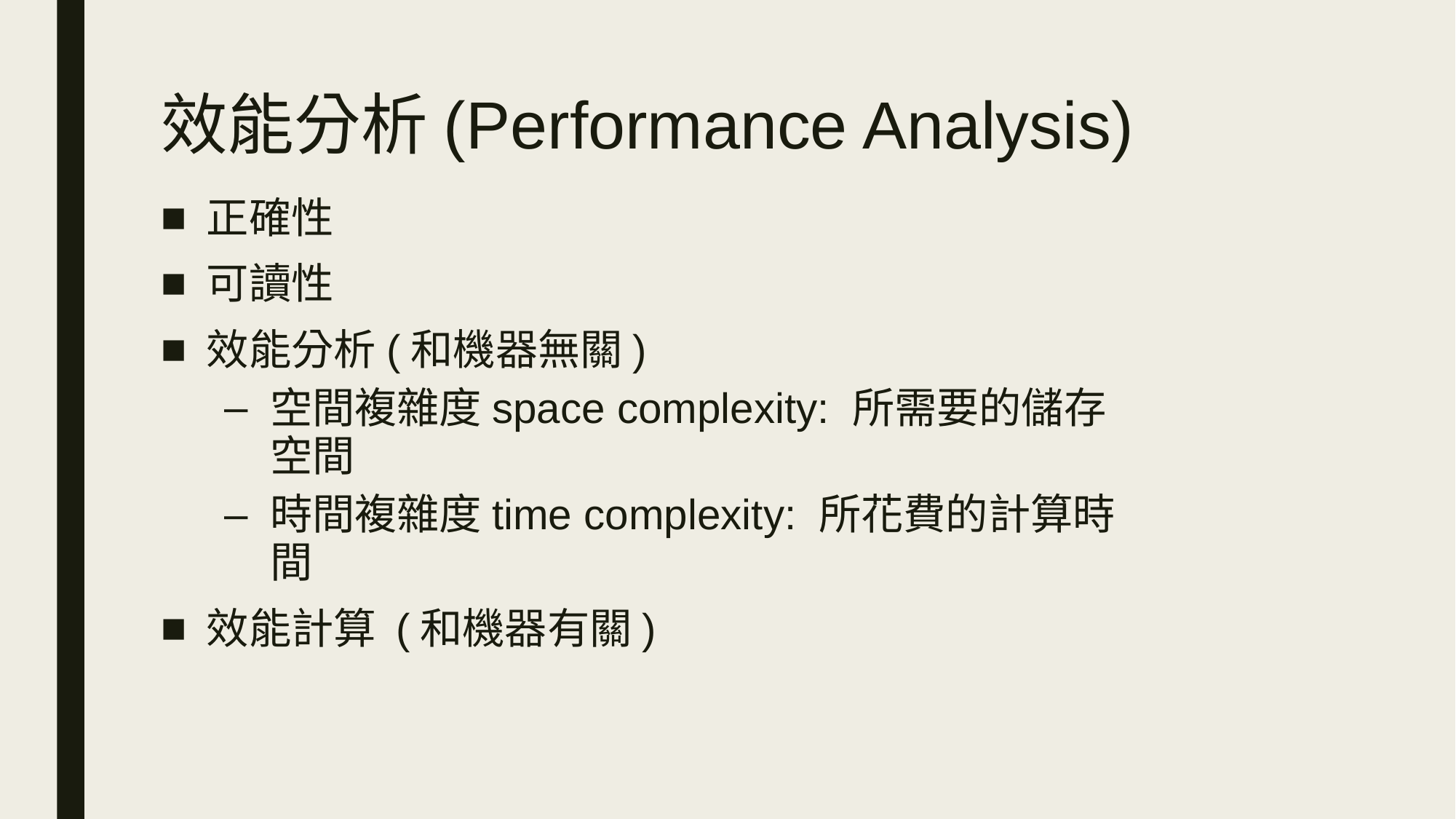

# 效能分析(Performance Analysis)
正確性
可讀性
效能分析(和機器無關)
空間複雜度space complexity: 所需要的儲存空間
時間複雜度time complexity: 所花費的計算時間
效能計算 (和機器有關)